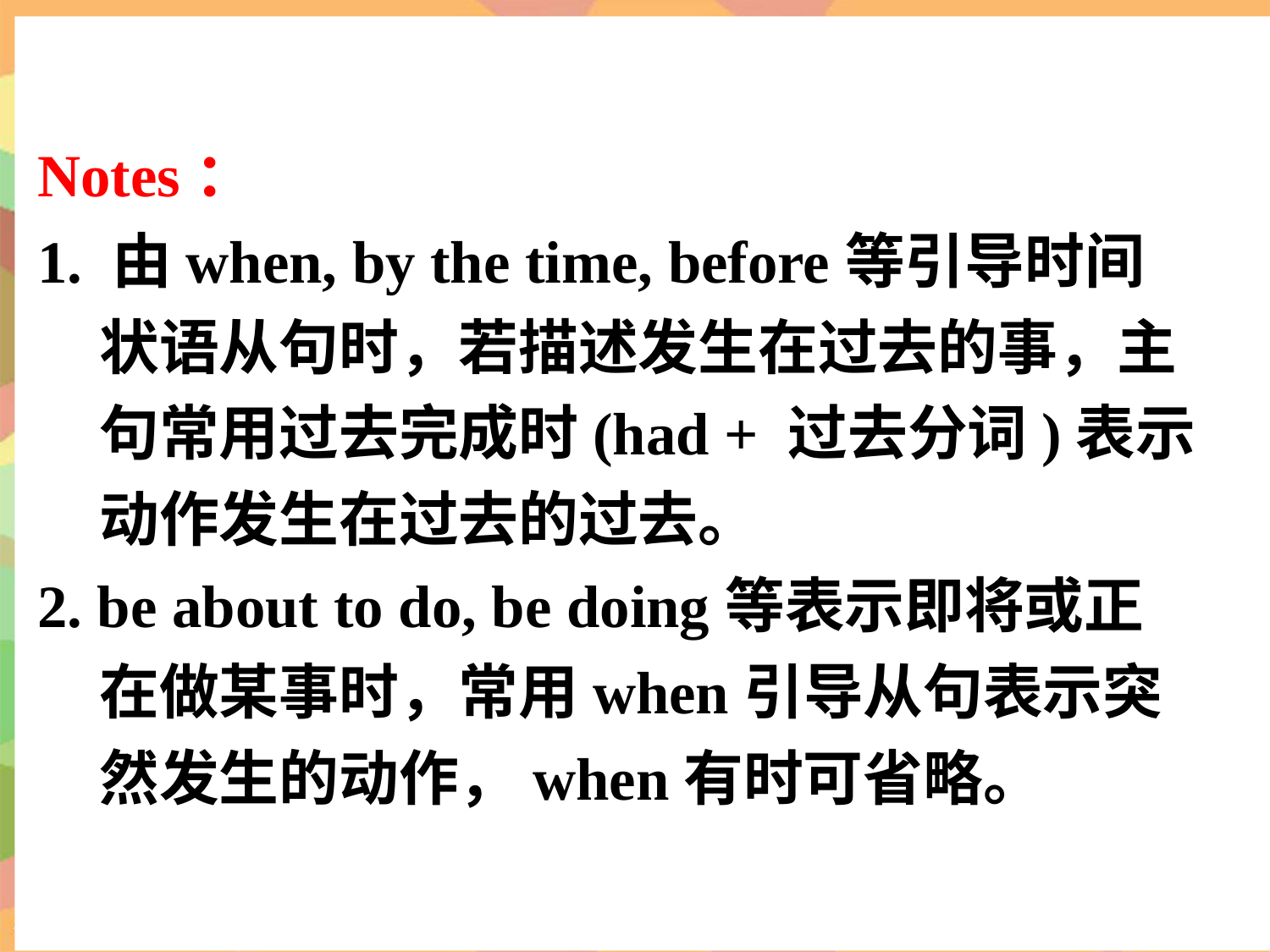

Notes：
1. 由when, by the time, before等引导时间状语从句时，若描述发生在过去的事，主句常用过去完成时(had + 过去分词)表示动作发生在过去的过去。
2. be about to do, be doing等表示即将或正在做某事时，常用when引导从句表示突然发生的动作，when有时可省略。